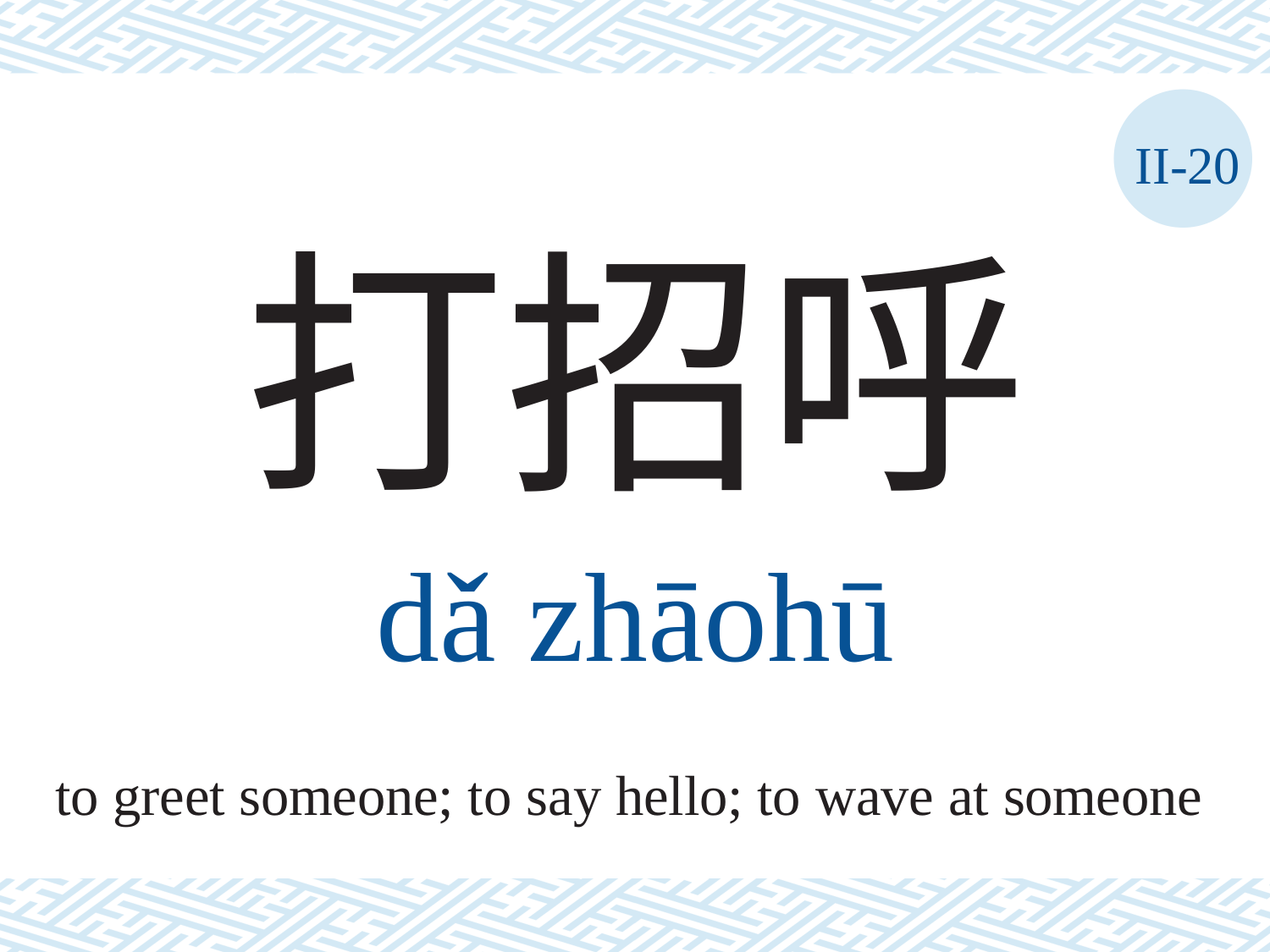

II-20
打招呼
dǎ	zhāohū
to greet someone; to say hello; to wave at someone